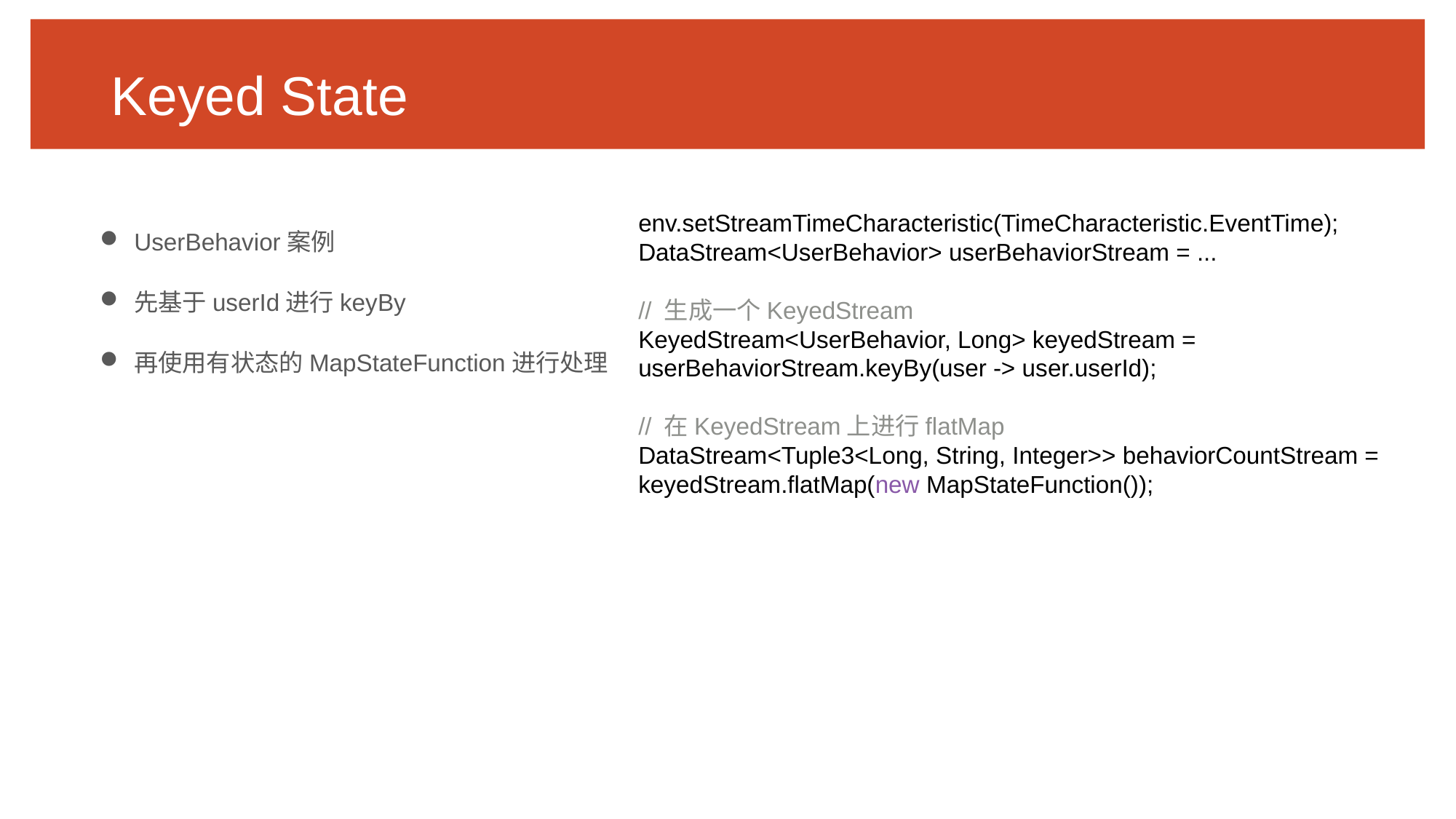

# Keyed State
env.setStreamTimeCharacteristic(TimeCharacteristic.EventTime);
DataStream<UserBehavior> userBehaviorStream = ...

// 生成一个KeyedStream
KeyedStream<UserBehavior, Long> keyedStream = userBehaviorStream.keyBy(user -> user.userId);

// 在KeyedStream上进行flatMap
DataStream<Tuple3<Long, String, Integer>> behaviorCountStream = keyedStream.flatMap(new MapStateFunction());
UserBehavior案例
先基于userId进行keyBy
再使用有状态的MapStateFunction进行处理